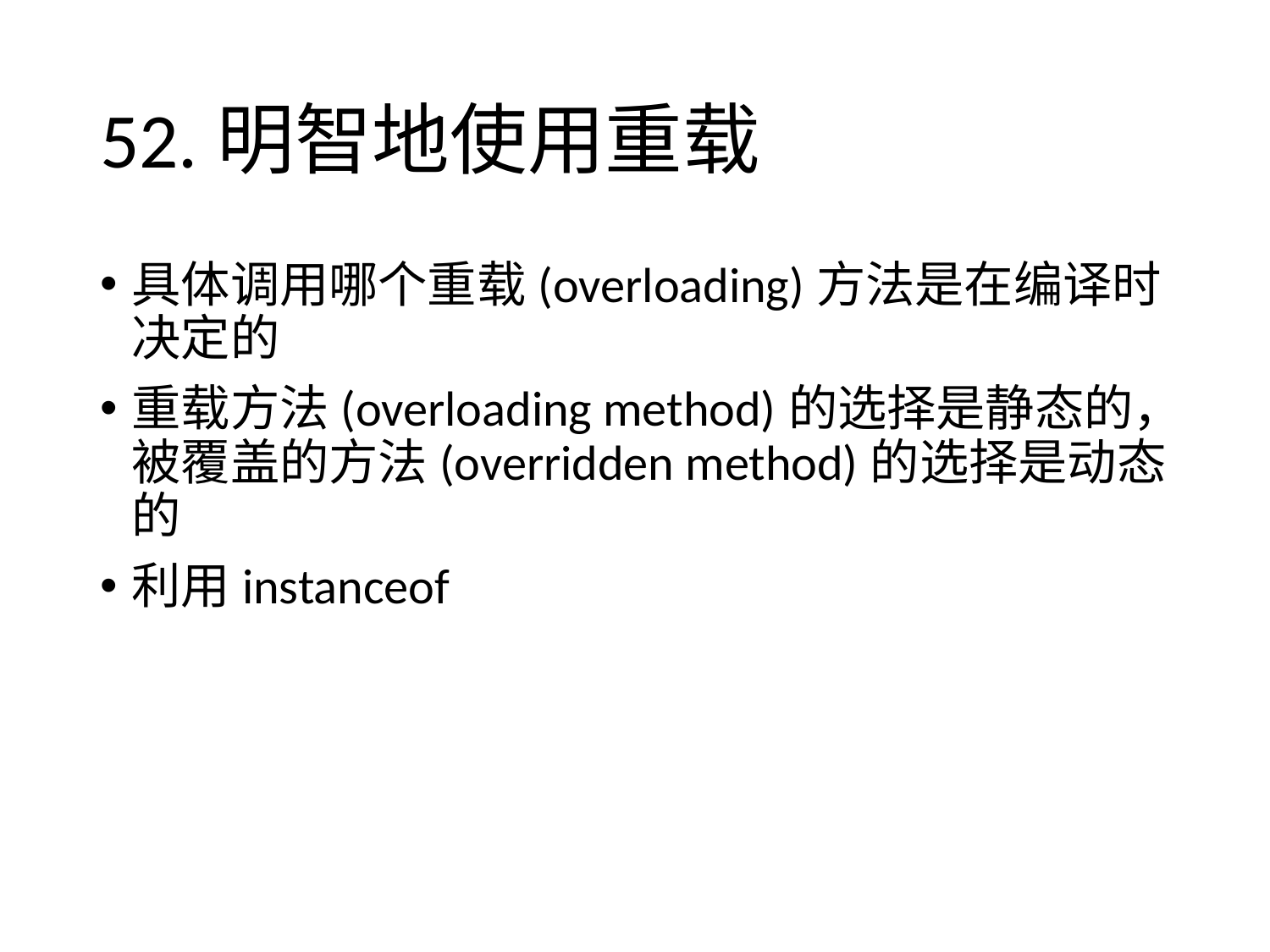

# 52.明智地使用重载
具体调用哪个重载(overloading)方法是在编译时决定的
重载方法(overloading method)的选择是静态的，被覆盖的方法(overridden method)的选择是动态的
利用instanceof